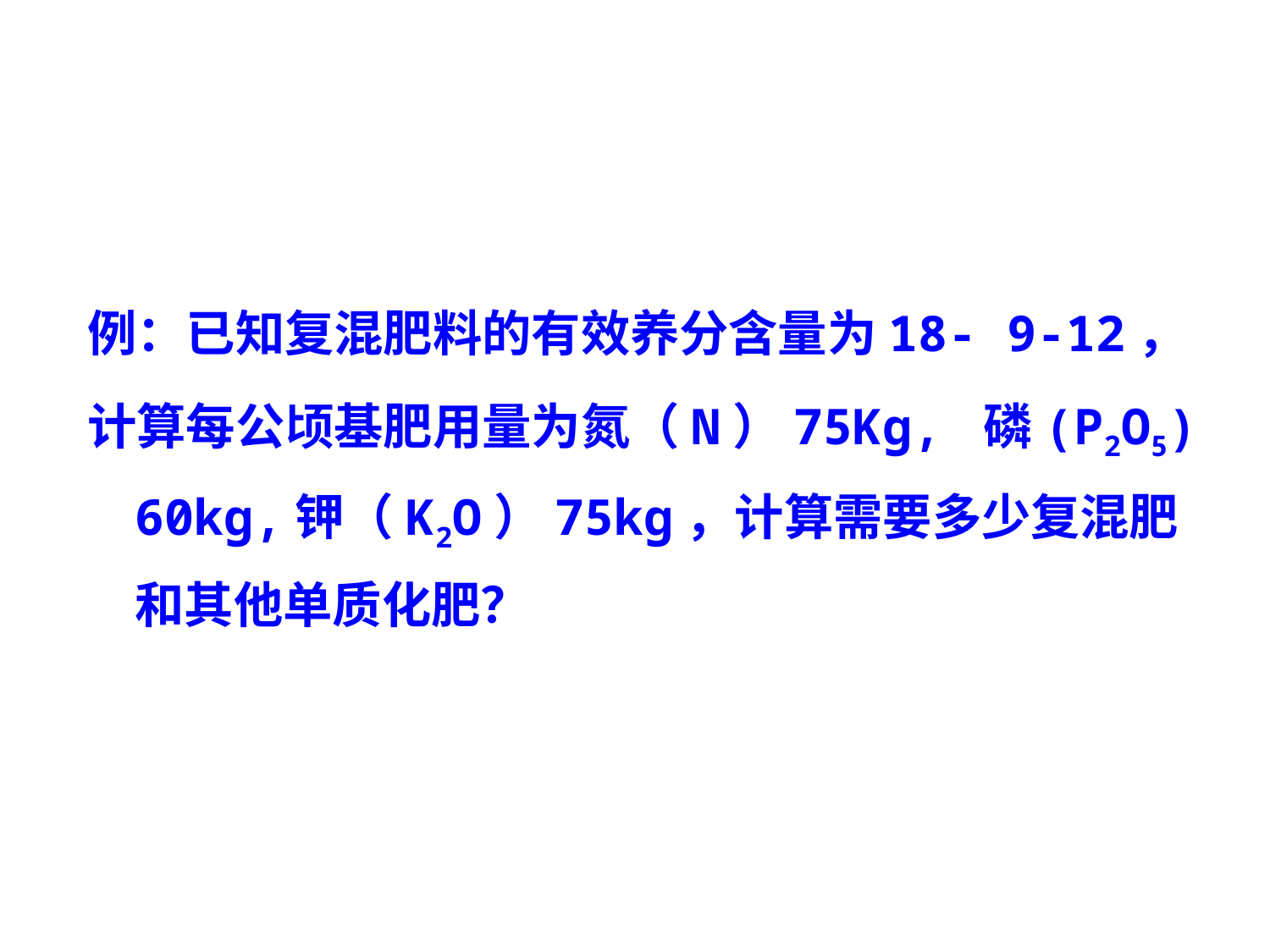

例：已知复混肥料的有效养分含量为18- 9-12，
计算每公顷基肥用量为氮（N）75Kg, 磷(P2O5) 60kg,钾（K2O）75kg，计算需要多少复混肥和其他单质化肥？